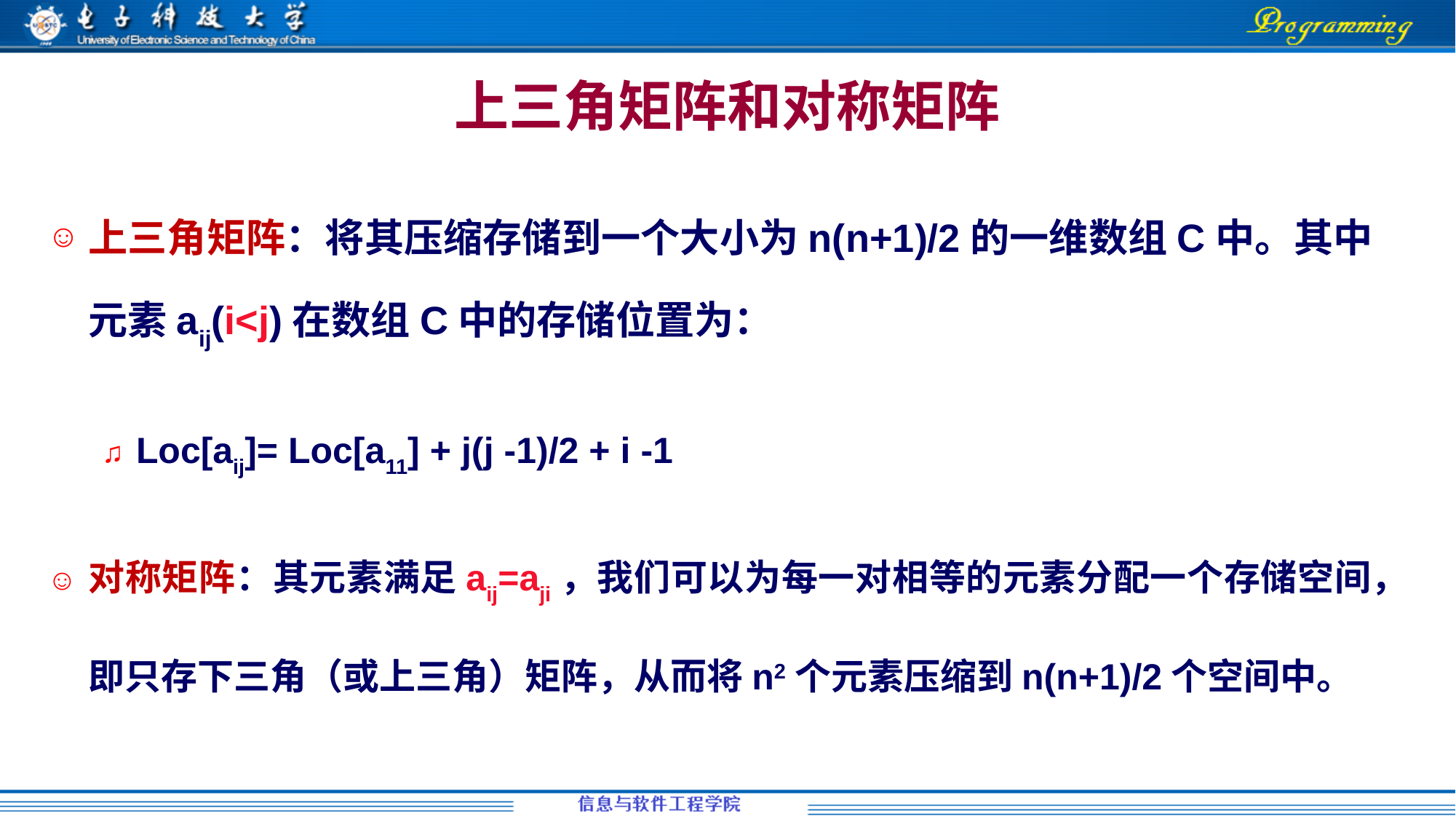

# 上三角矩阵和对称矩阵
上三角矩阵：将其压缩存储到一个大小为n(n+1)/2的一维数组C中。其中元素aij(i<j)在数组C中的存储位置为：
Loc[aij]= Loc[a11] + j(j -1)/2 + i -1
对称矩阵：其元素满足aij=aji，我们可以为每一对相等的元素分配一个存储空间，即只存下三角（或上三角）矩阵，从而将n2个元素压缩到n(n+1)/2个空间中。